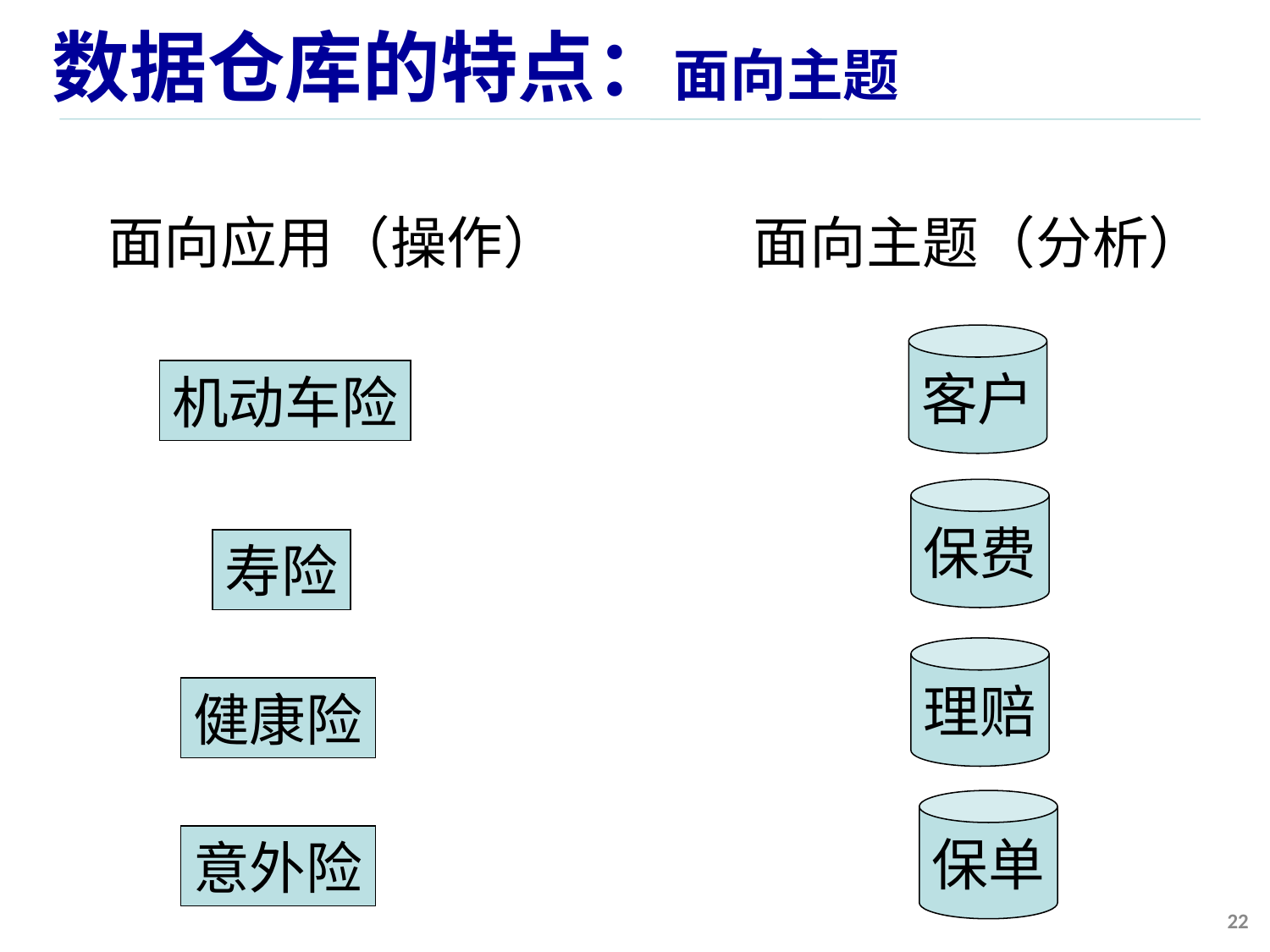

# 数据仓库的特点：面向主题
面向应用（操作）
面向主题（分析）
客户
机动车险
保费
寿险
理赔
健康险
保单
意外险
22